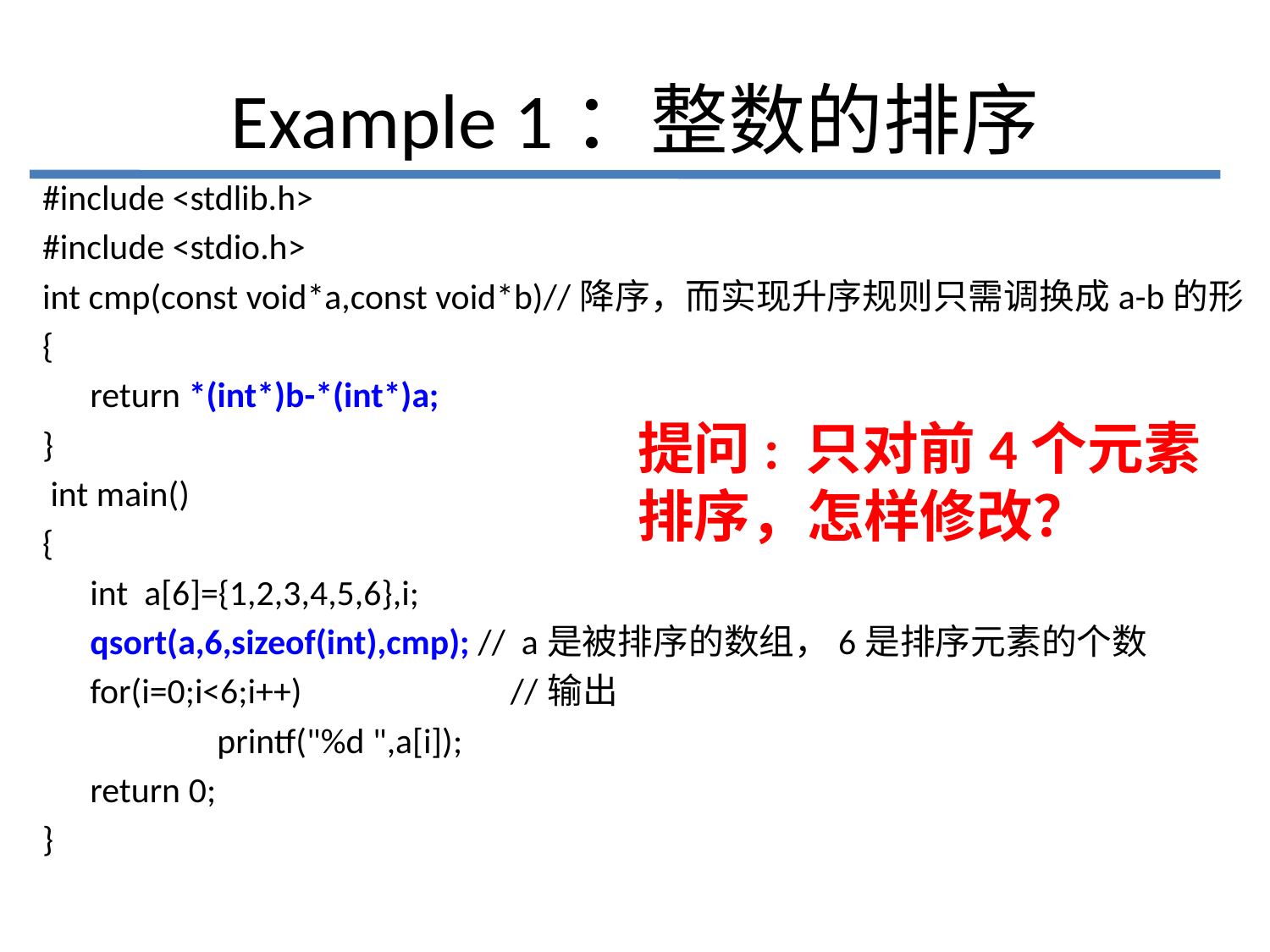

# Example 1：整数的排序
#include <stdlib.h>
#include <stdio.h>
int cmp(const void*a,const void*b)//降序，而实现升序规则只需调换成a-b的形
{
	return *(int*)b-*(int*)a;
}
 int main()
{
	int  a[6]={1,2,3,4,5,6},i;
	qsort(a,6,sizeof(int),cmp); //  a是被排序的数组，6是排序元素的个数
	for(i=0;i<6;i++)                          //输出
		printf("%d ",a[i]);
	return 0;
}
提问: 只对前4个元素排序，怎样修改？